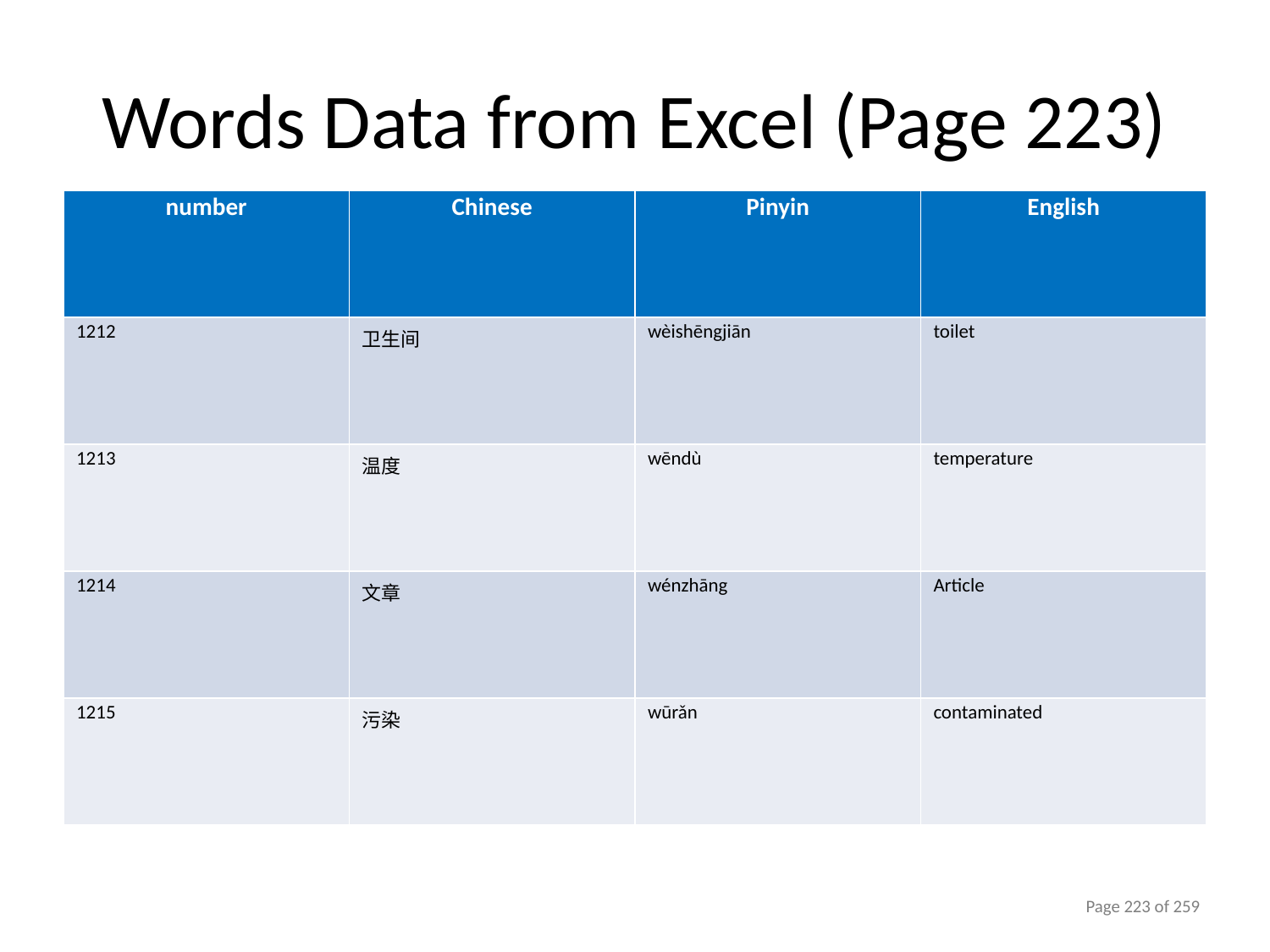

# Words Data from Excel (Page 223)
| number | Chinese | Pinyin | English |
| --- | --- | --- | --- |
| 1212 | 卫生间 | wèishēngjiān | toilet |
| 1213 | 温度 | wēndù | temperature |
| 1214 | 文章 | wénzhāng | Article |
| 1215 | 污染 | wūrǎn | contaminated |

Page 223 of 259